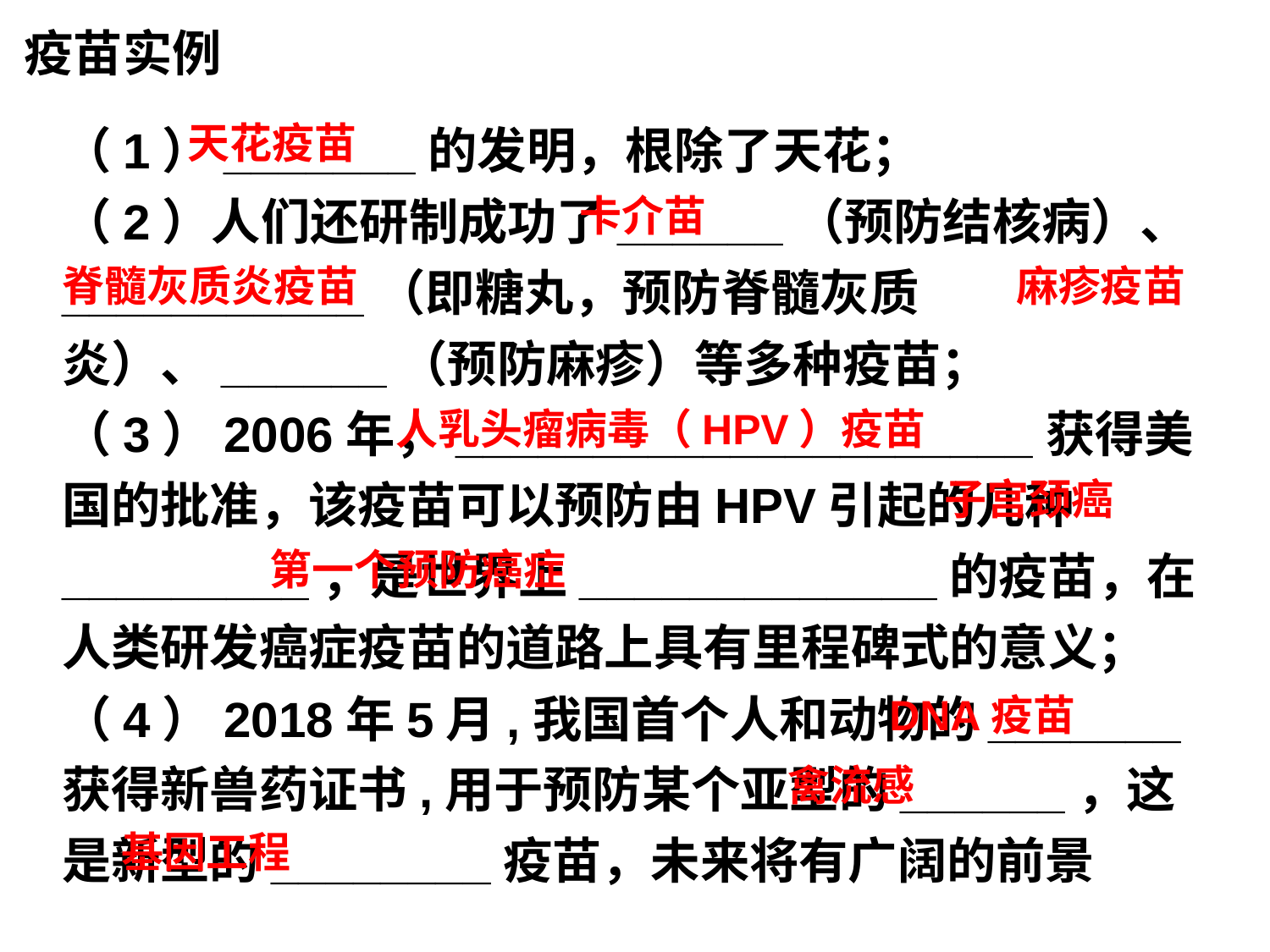

疫苗实例
（1）_______的发明，根除了天花；
（2）人们还研制成功了______（预防结核病）、___________（即糖丸，预防脊髓灰质炎）、______（预防麻疹）等多种疫苗；
（3）2006年，_____________________获得美国的批准，该疫苗可以预防由HPV引起的几种_________，是世界上_____________的疫苗，在人类研发癌症疫苗的道路上具有里程碑式的意义；
（4）2018年5月,我国首个人和动物的_______获得新兽药证书,用于预防某个亚型的______，这是新型的________疫苗，未来将有广阔的前景
天花疫苗
卡介苗
脊髓灰质炎疫苗
麻疹疫苗
人乳头瘤病毒（HPV）疫苗
子宫颈癌
第一个预防癌症
DNA疫苗
禽流感
基因工程